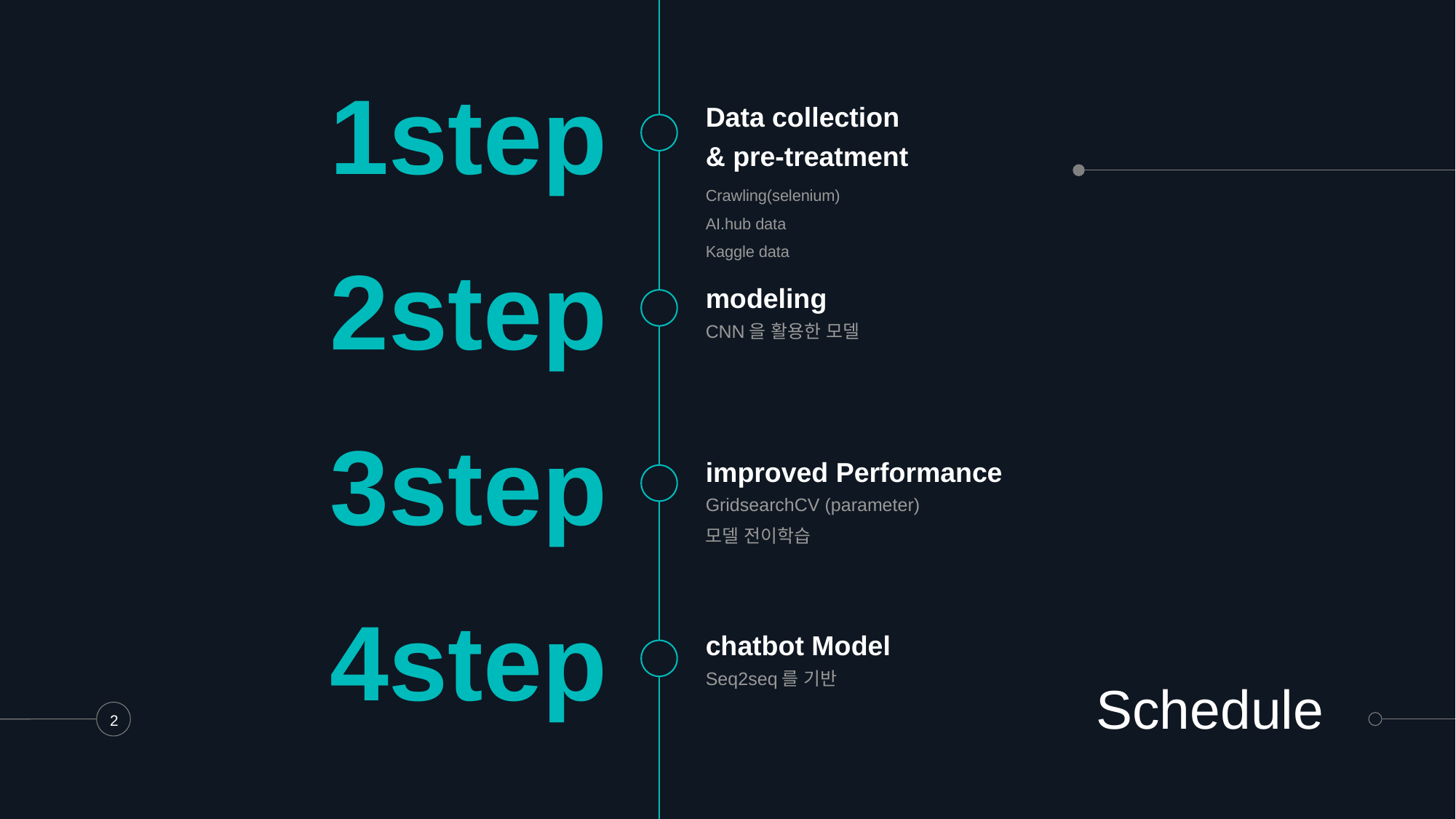

1step
Data collection
& pre-treatment
02 / 프로젝트 과정
Crawling(selenium)
AI.hub data
Kaggle data

2step
modeling
CNN을 활용한 모델

3step
improved Performance
GridsearchCV (parameter)
모델 전이학습
4step
chatbot Model
Seq2seq를 기반
Schedule
2